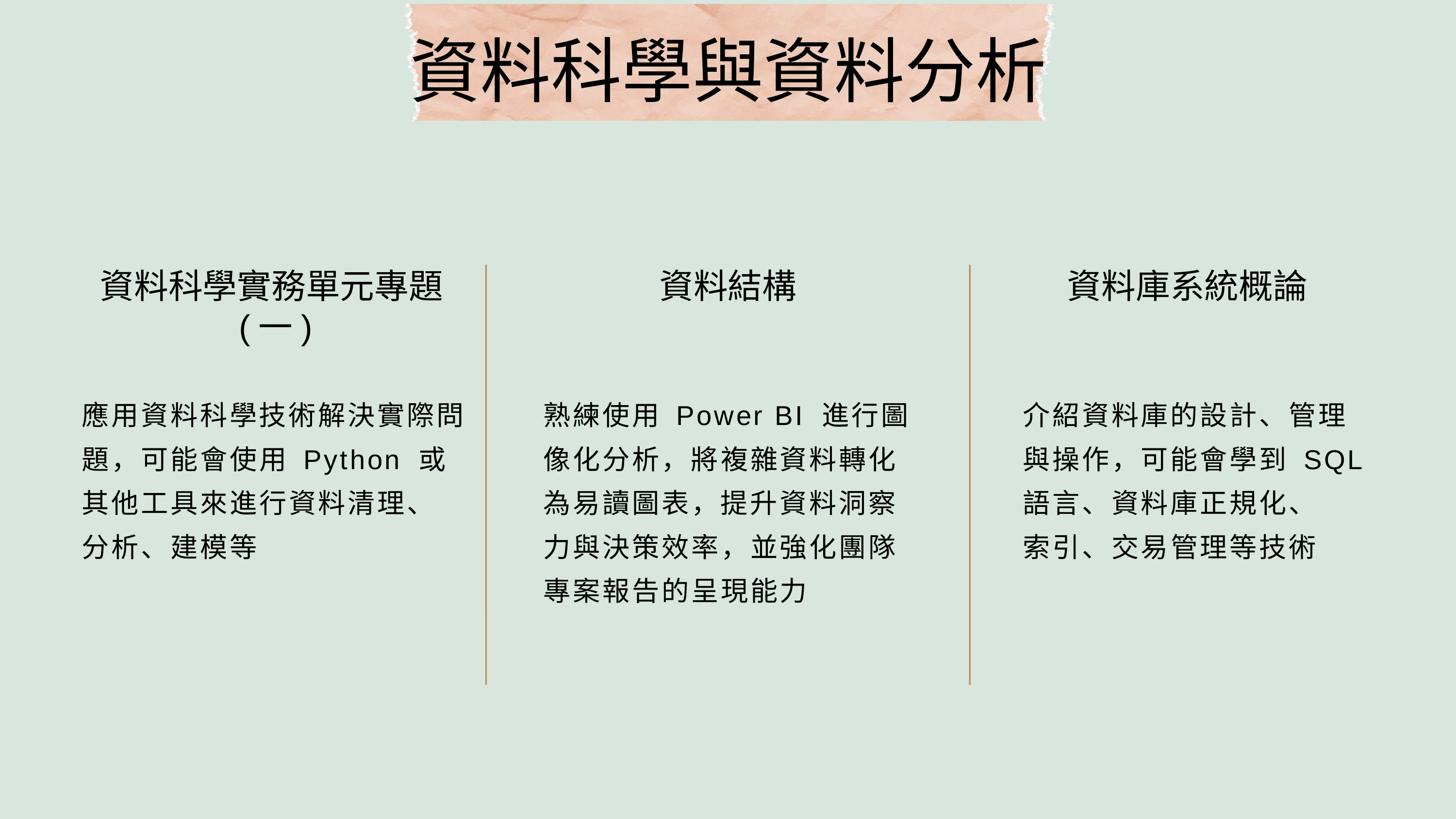

資料科學與資料分析
資料科學實務單元專題(一)
資料結構
資料庫系統概論

熟練使用 Power BI 進行圖像化分析，將複雜資料轉化為易讀圖表，提升資料洞察力與決策效率，並強化團隊專案報告的呈現能力
介紹資料庫的設計、管理與操作，可能會學到 SQL 語言、資料庫正規化、
索引、交易管理等技術
應用資料科學技術解決實際問題，可能會使用 Python 或其他工具來進行資料清理、
分析、建模等